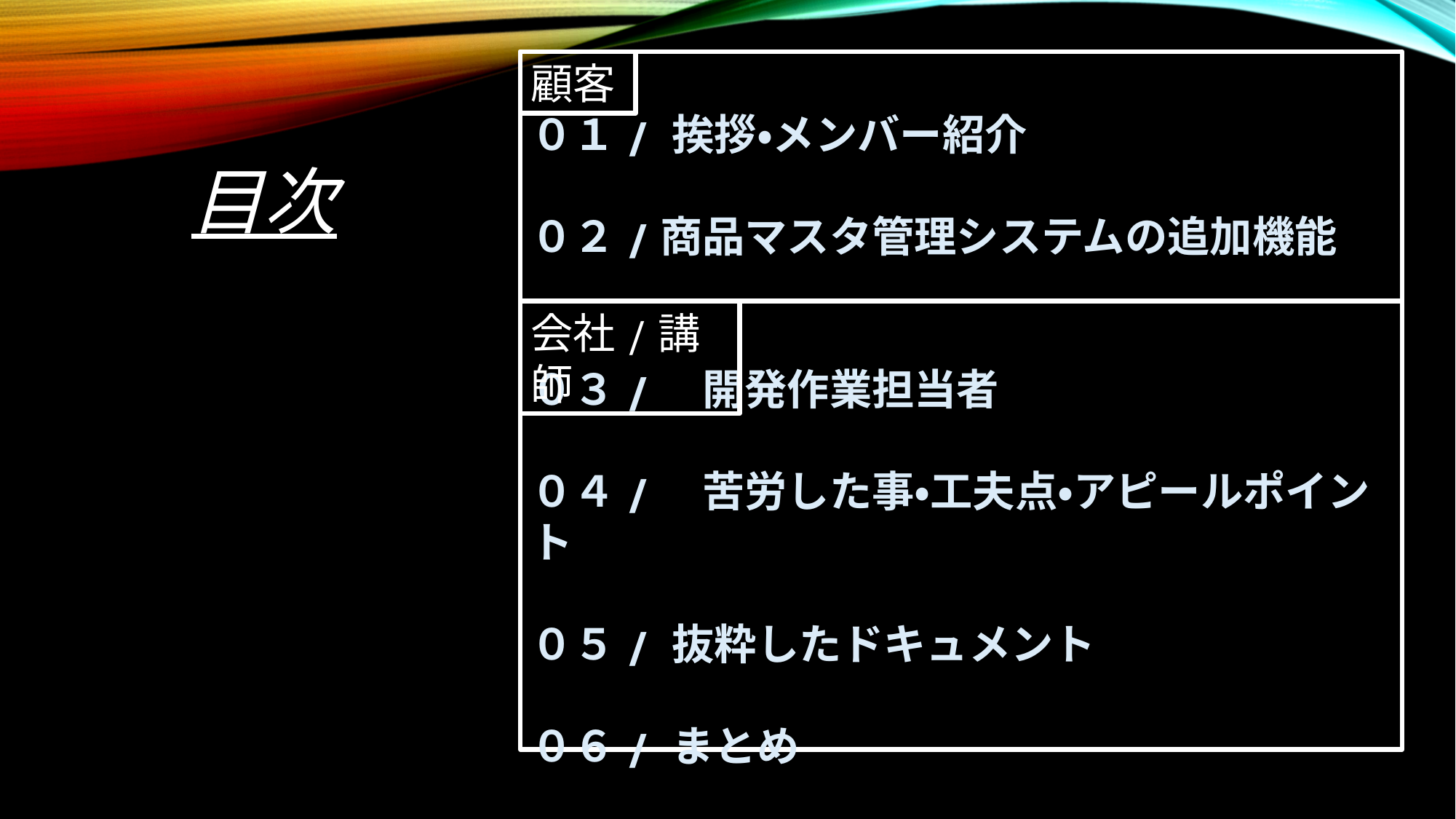

０１/ 挨拶・メンバー紹介

０２/商品マスタ管理システムの追加機能

０３/　開発作業担当者

０４/　苦労した事・工夫点・アピールポイント

０５/ 抜粋したドキュメント

０６/ まとめ
顧客
目次
会社/講師